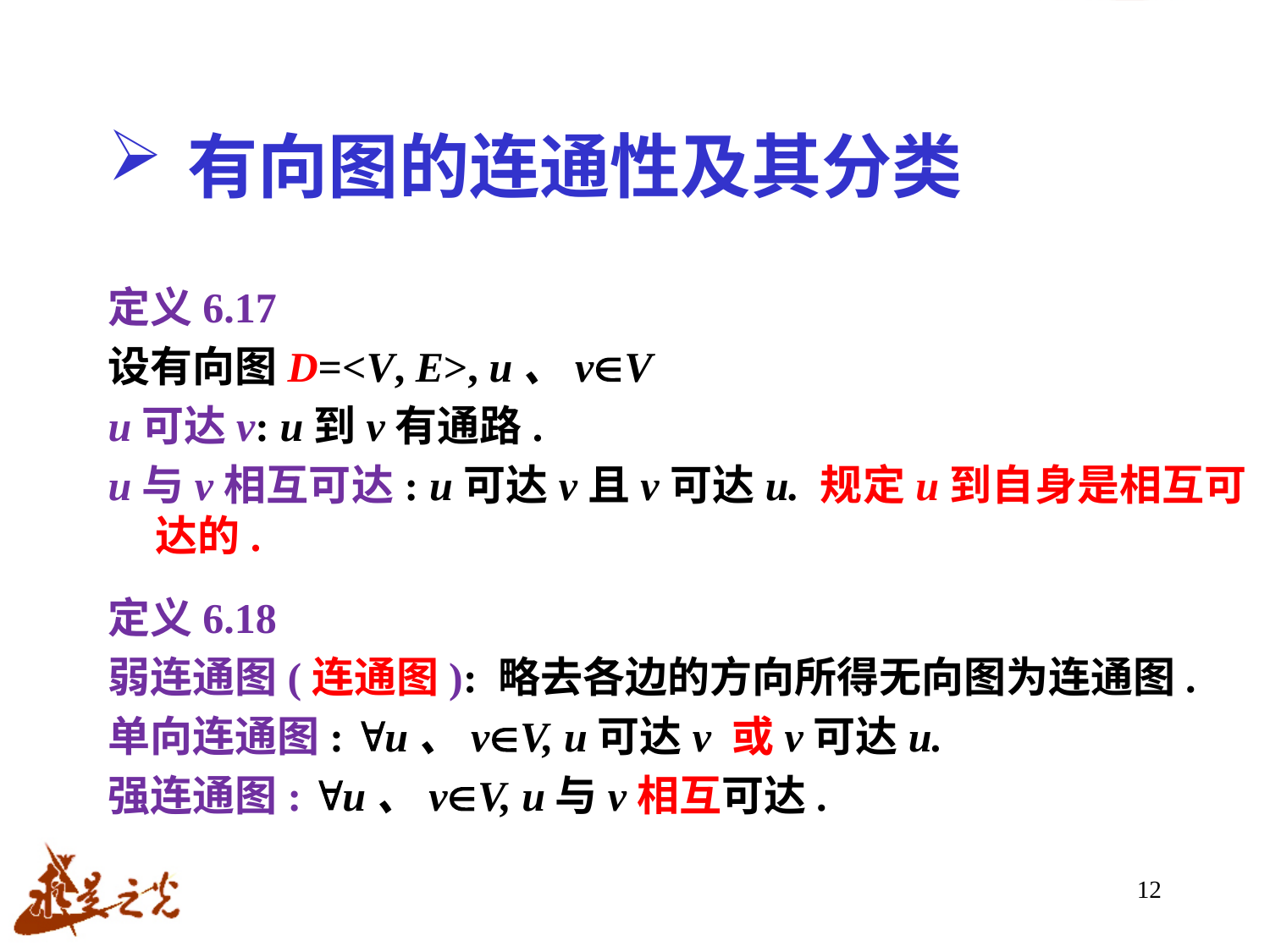

# 有向图的连通性及其分类
定义6.17
设有向图D=<V, E>, u、v∈V
u可达v: u到v有通路.
u与v相互可达: u可达v且v可达u. 规定u到自身是相互可达的.
定义6.18
弱连通图(连通图): 略去各边的方向所得无向图为连通图.
单向连通图: ∀u、v∈V, u可达v 或v可达u.
强连通图: ∀u、v∈V, u与v相互可达.
12